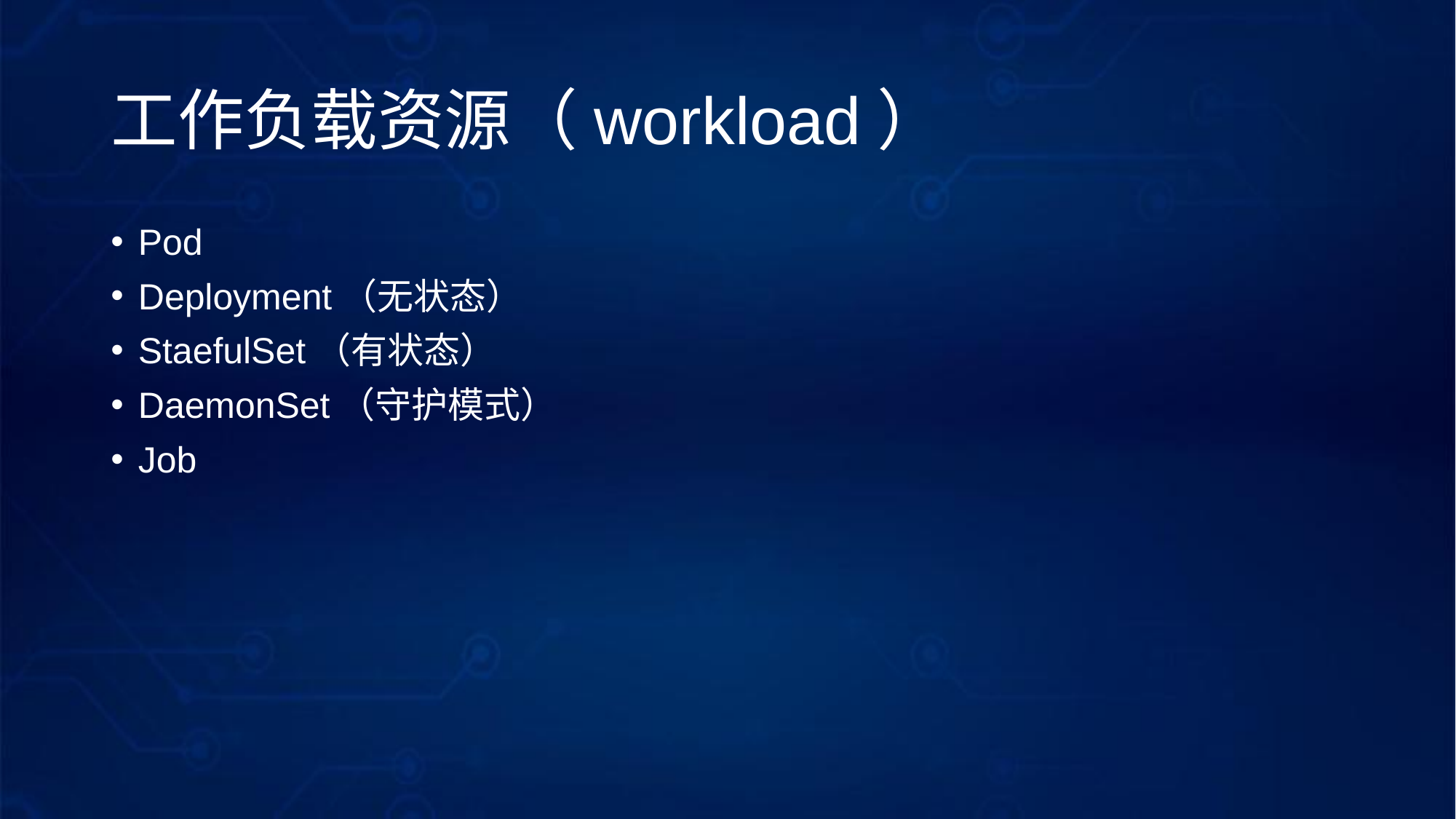

# 工作负载资源（workload）
Pod
Deployment（无状态）
StaefulSet（有状态）
DaemonSet（守护模式）
Job